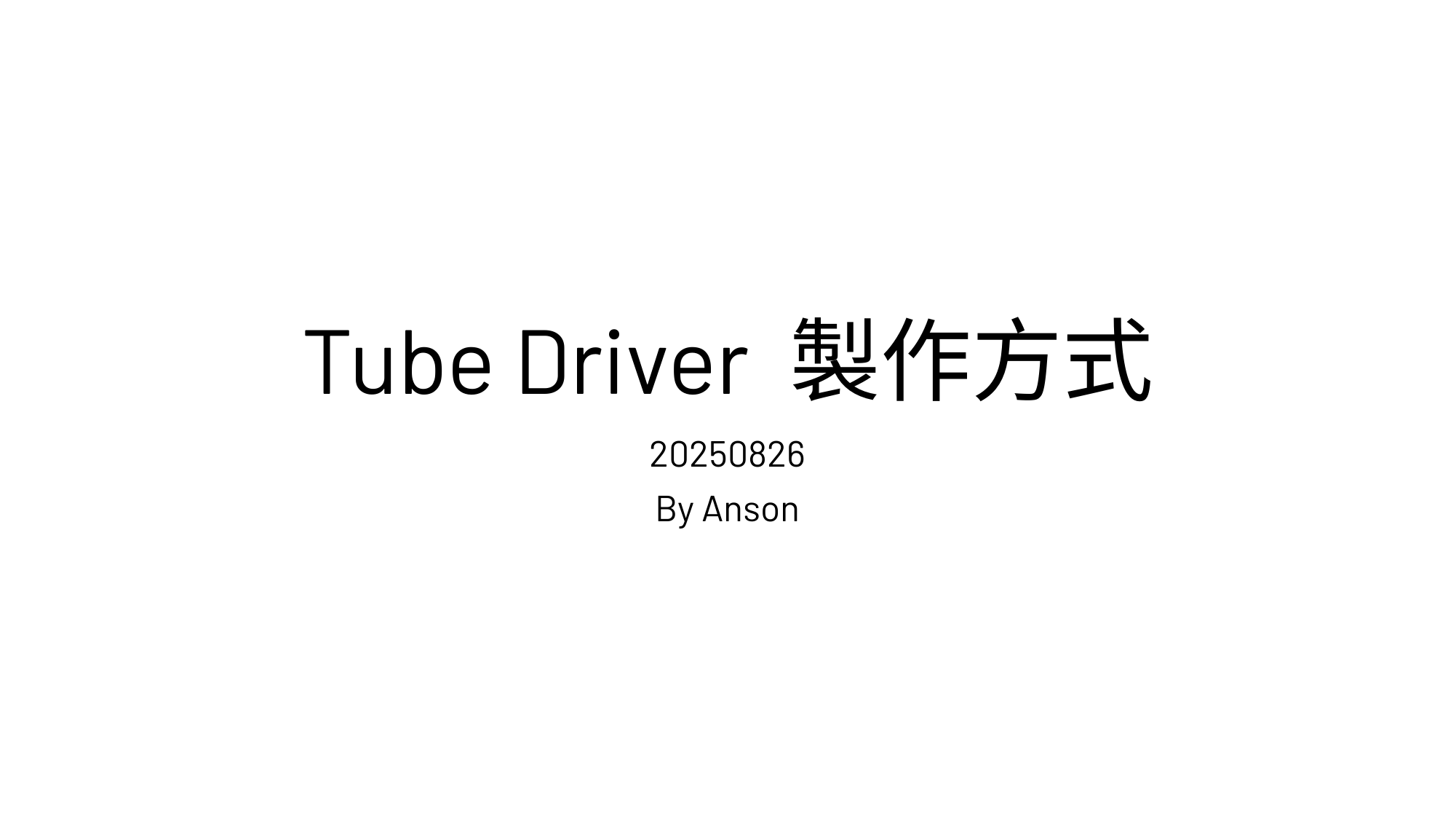

# Tube Driver 製作方式
20250826
By Anson